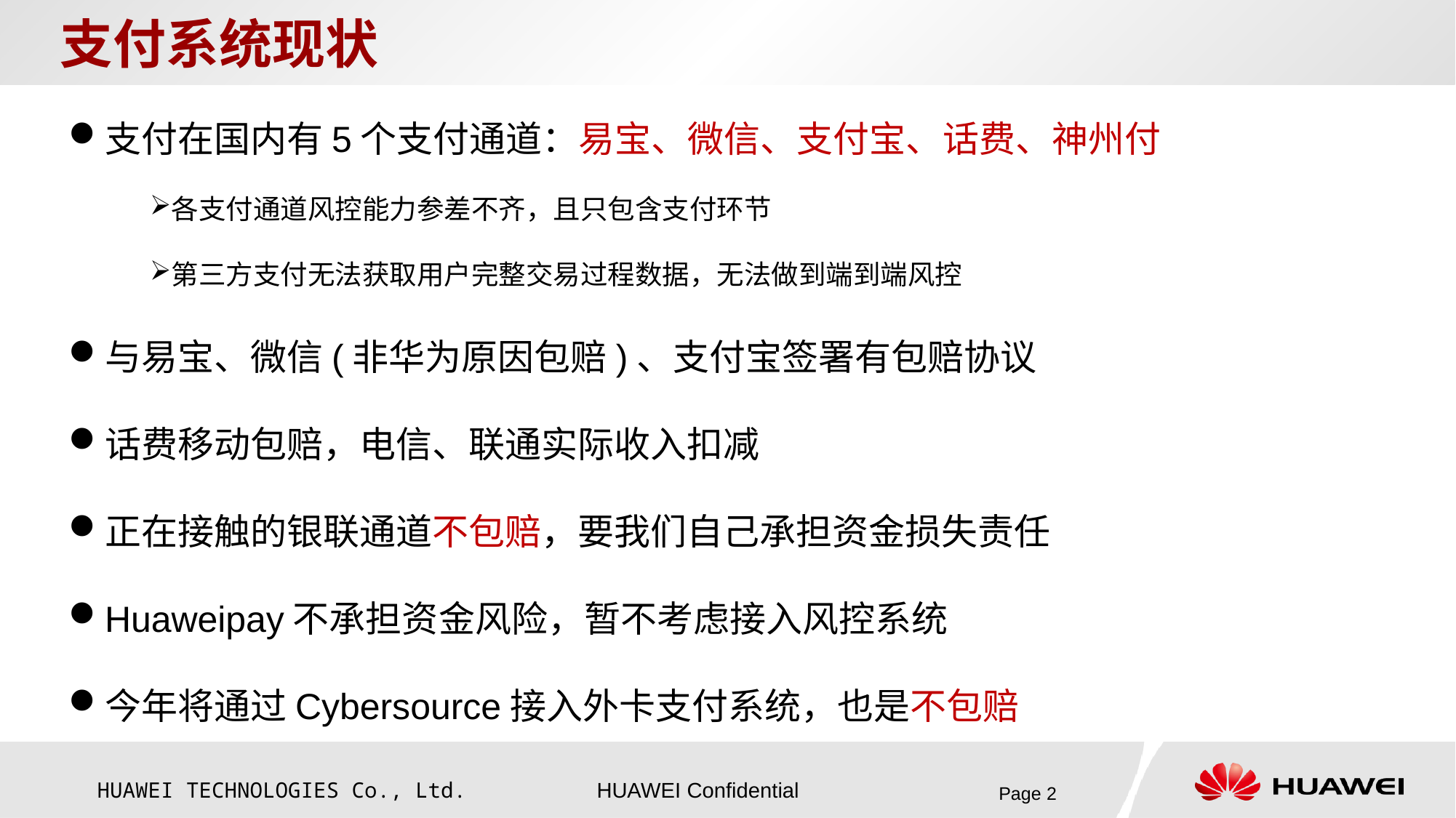

# 支付系统现状

支付在国内有5个支付通道：易宝、微信、支付宝、话费、神州付
各支付通道风控能力参差不齐，且只包含支付环节
第三方支付无法获取用户完整交易过程数据，无法做到端到端风控
与易宝、微信(非华为原因包赔)、支付宝签署有包赔协议
话费移动包赔，电信、联通实际收入扣减
正在接触的银联通道不包赔，要我们自己承担资金损失责任
Huaweipay不承担资金风险，暂不考虑接入风控系统
今年将通过Cybersource接入外卡支付系统，也是不包赔

Page 2